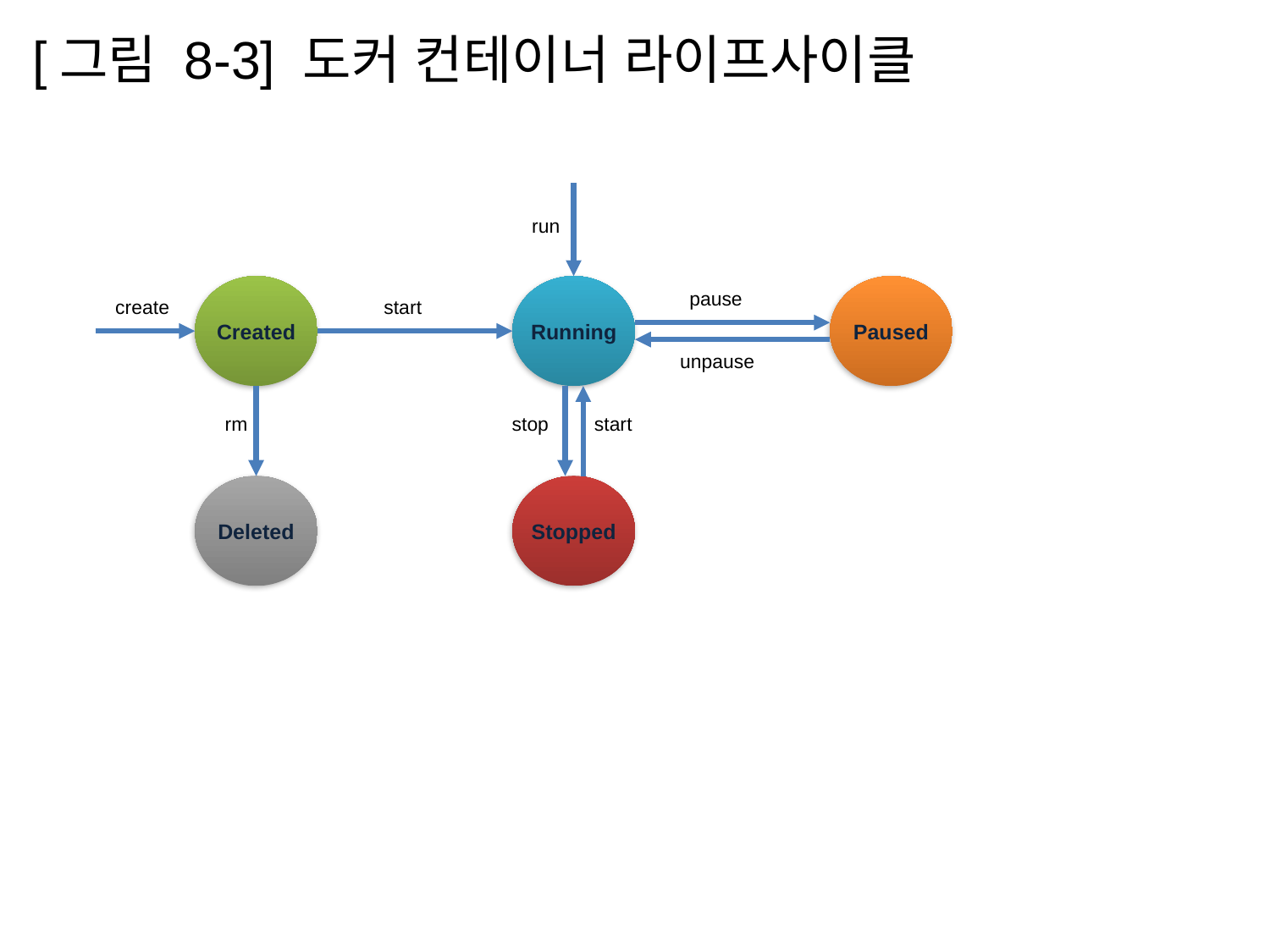

[그림 8-3] 도커 컨테이너 라이프사이클
run
Created
Running
Paused
pause
create
start
unpause
rm
stop
start
Deleted
Stopped